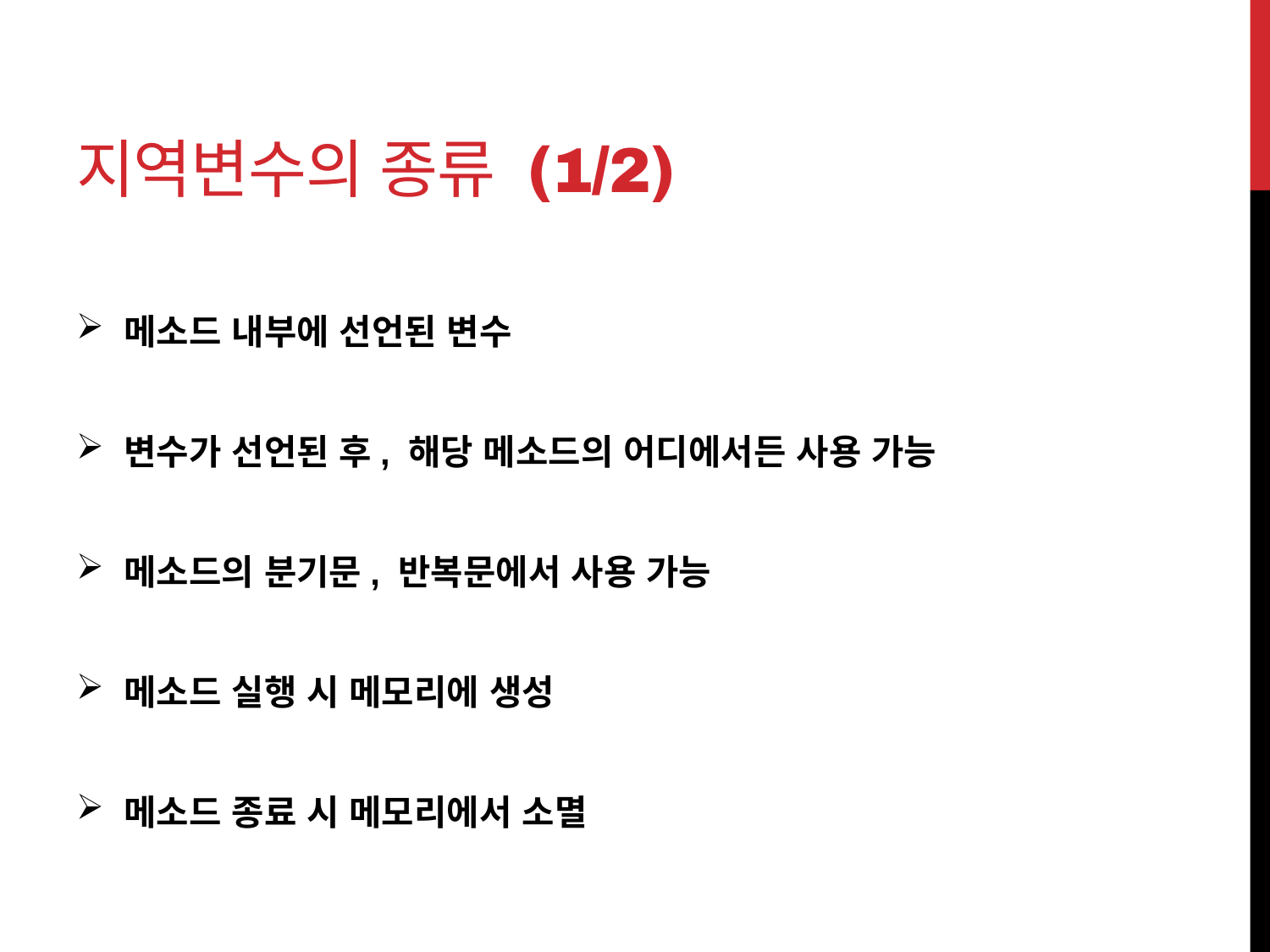

# 지역변수의 종류 (1/2)

메소드 내부에 선언된 변수

변수가 선언된 후, 해당 메소드의 어디에서든 사용 가능

메소드의 분기문, 반복문에서 사용 가능

메소드 실행 시 메모리에 생성

메소드 종료 시 메모리에서 소멸